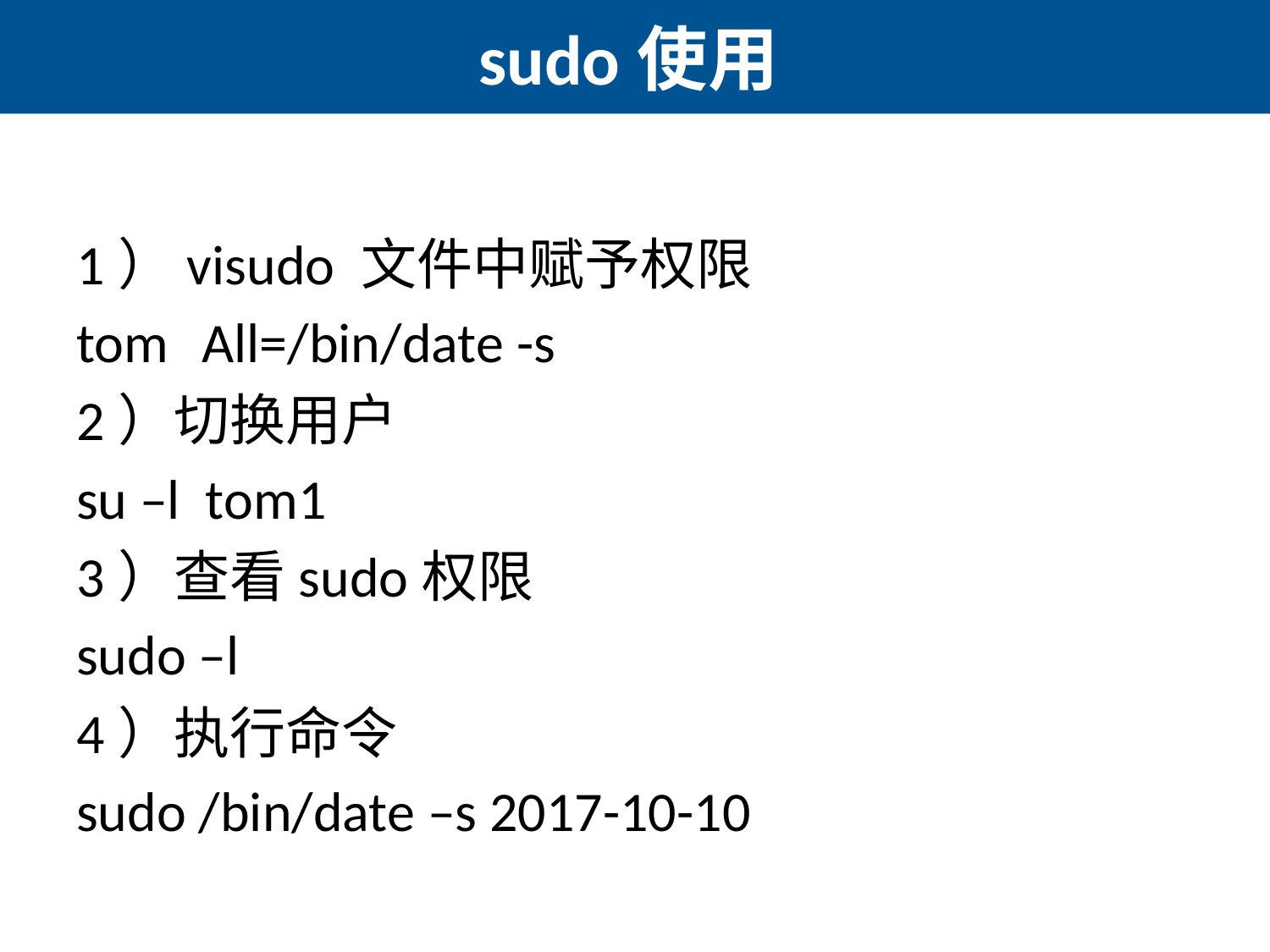

# sudo使用
1）visudo 文件中赋予权限
tom	All=/bin/date -s
2）切换用户
su –l  tom1
3）查看sudo权限
sudo –l
4）执行命令
sudo /bin/date –s 2017-10-10